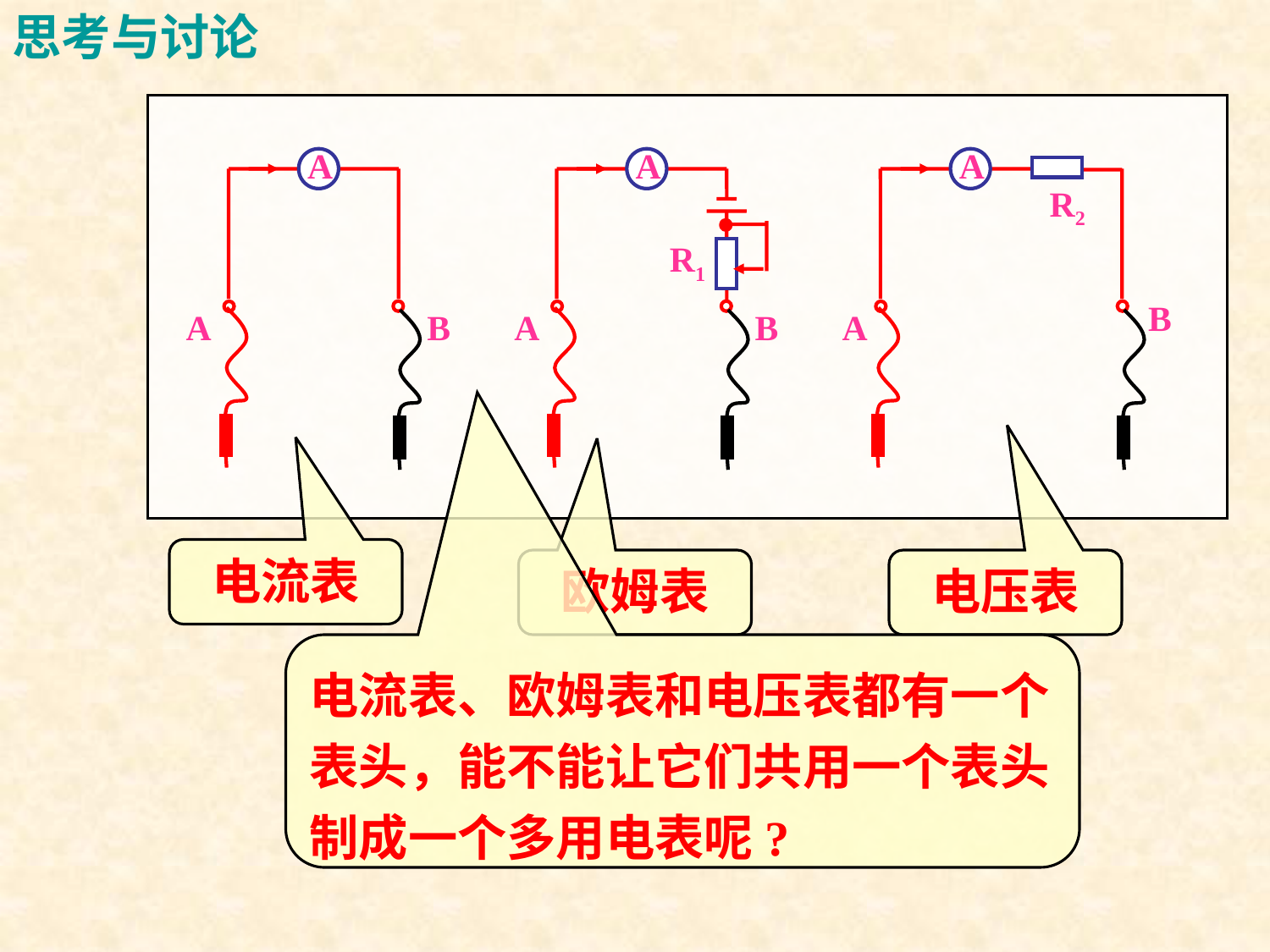

思考与讨论

A

A
B

A

R1

A
B

A

R2
B
A

电流表
欧姆表
电压表
电流表、欧姆表和电压表都有一个表头，能不能让它们共用一个表头制成一个多用电表呢?